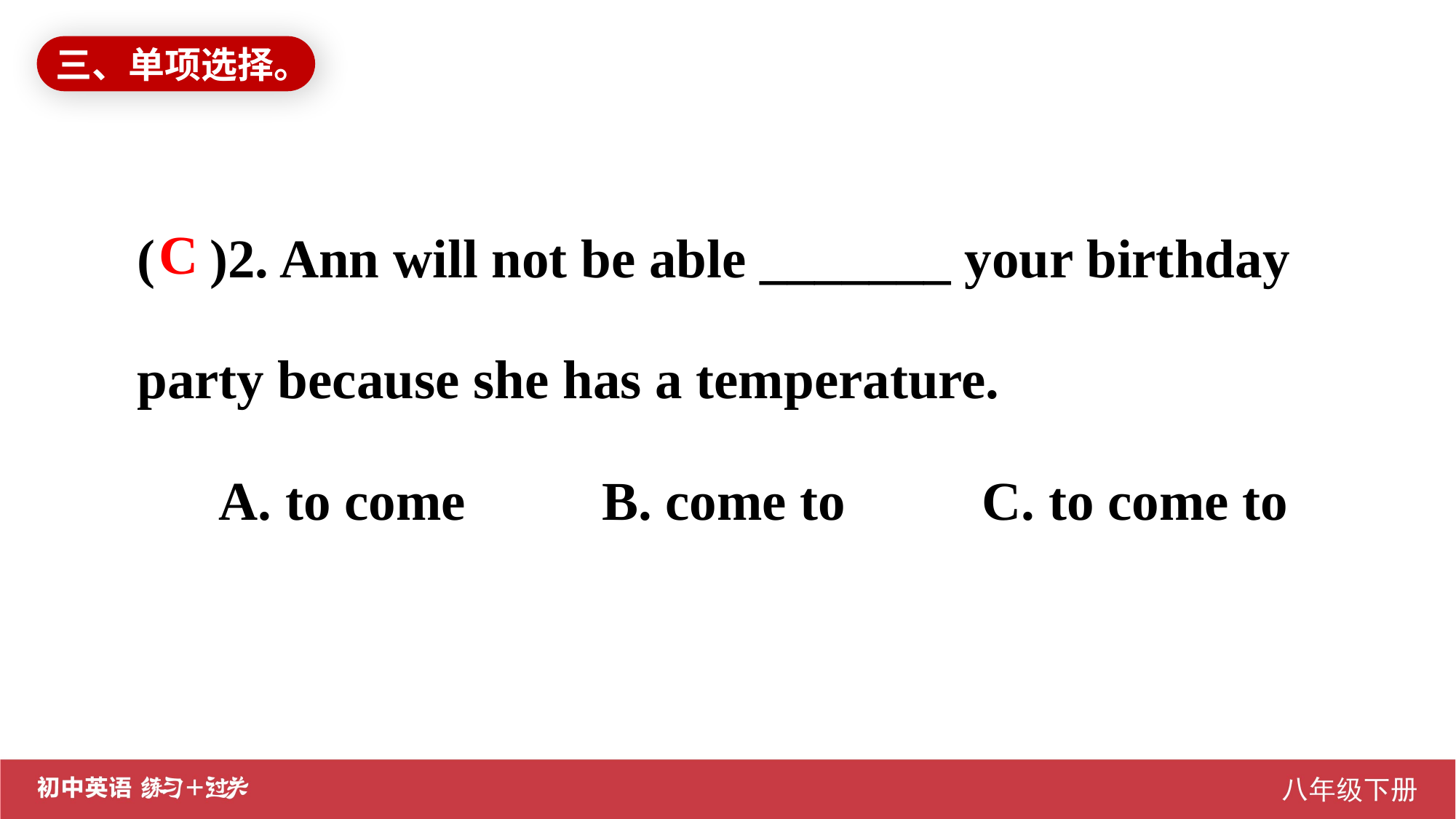

三、单项选择。
(    )2. Ann will not be able _______ your birthday party because she has a temperature.
      A. to come          B. come to          C. to come to
C